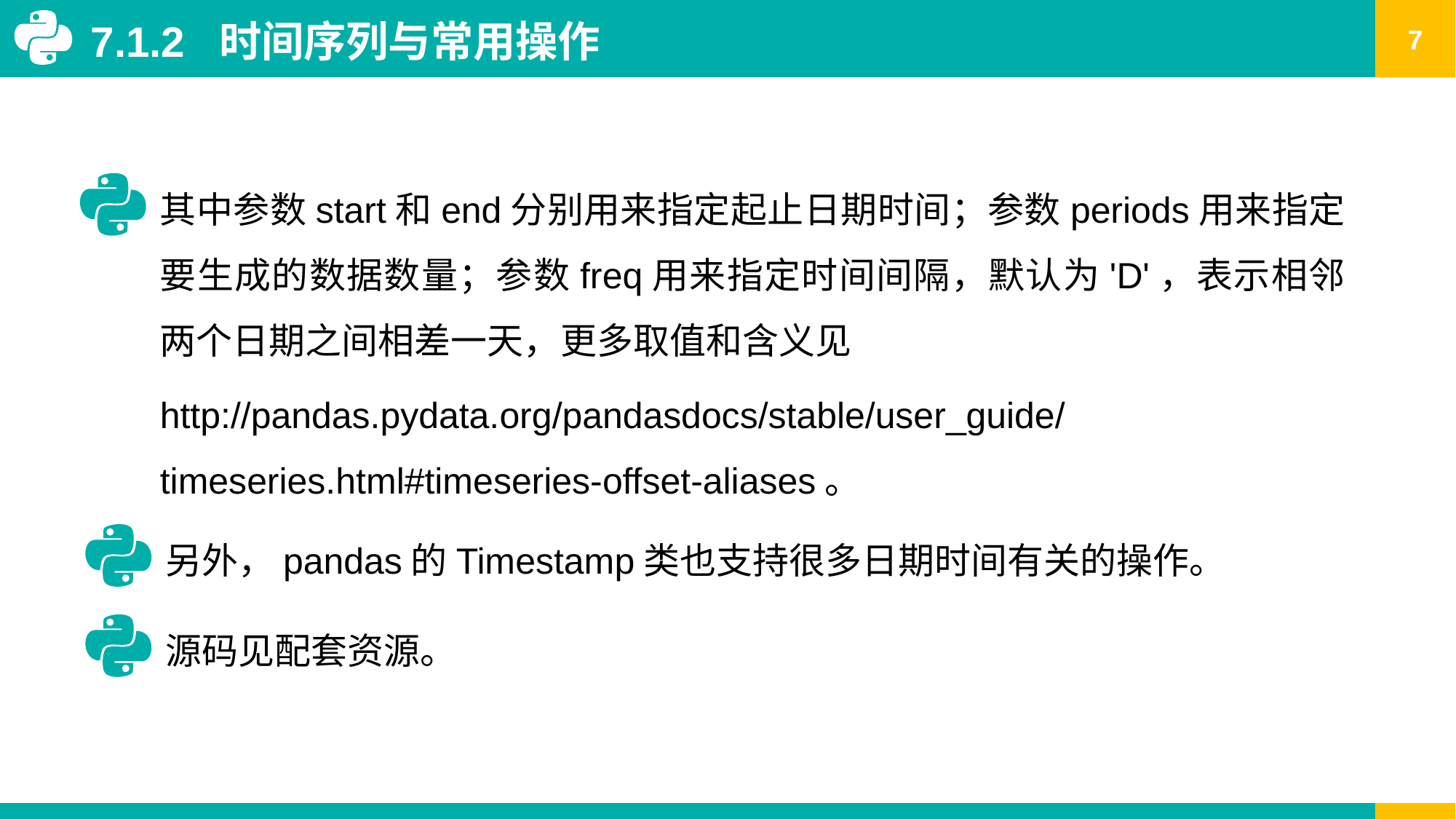

7.1.2  时间序列与常用操作
其中参数start和end分别用来指定起止日期时间；参数periods用来指定要生成的数据数量；参数freq用来指定时间间隔，默认为'D'，表示相邻两个日期之间相差一天，更多取值和含义见
http://pandas.pydata.org/pandasdocs/stable/user_guide/timeseries.html#timeseries-offset-aliases。

另外，pandas的Timestamp类也支持很多日期时间有关的操作。

源码见配套资源。